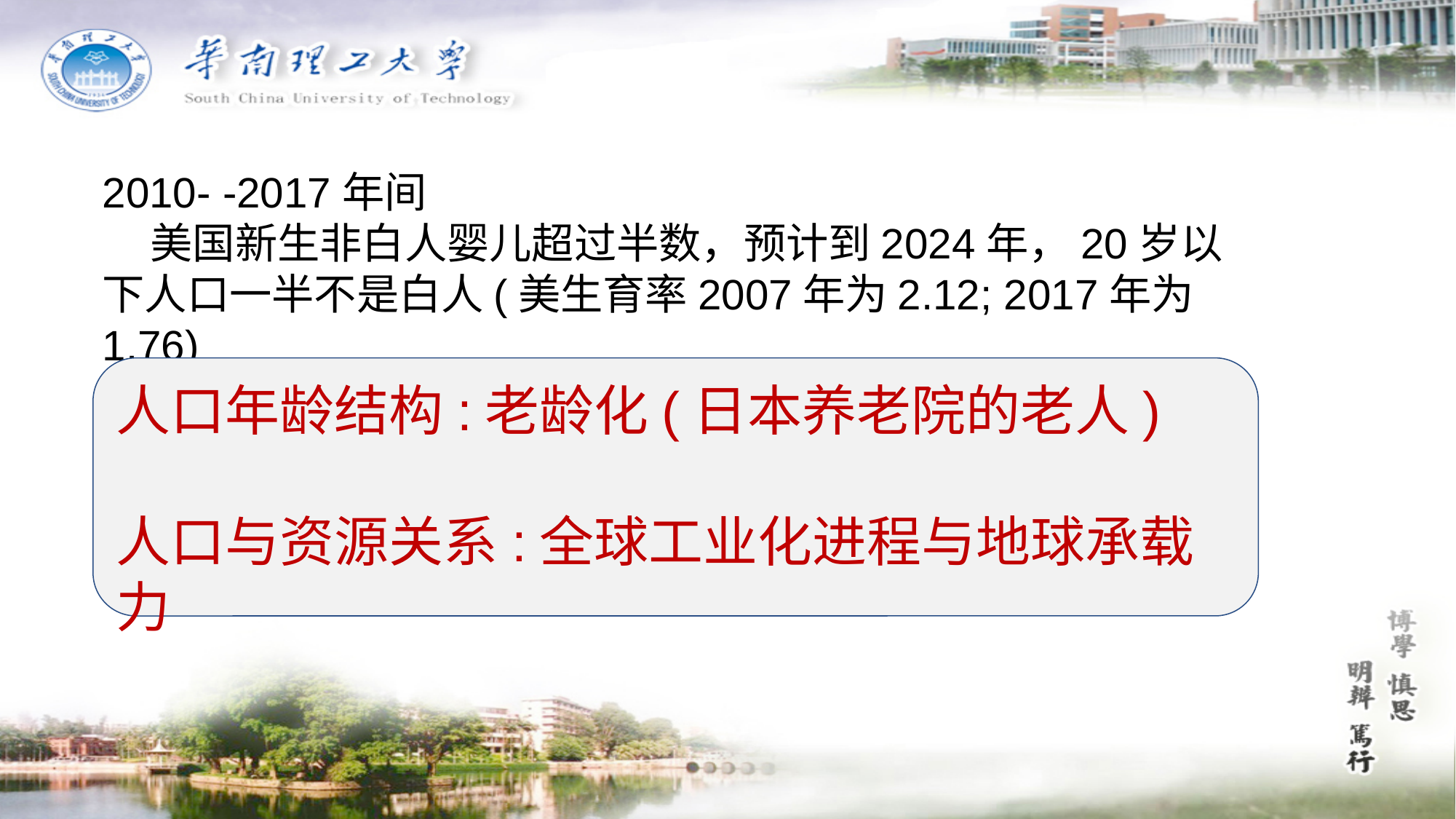

2010- -2017年间
    美国新生非白人婴儿超过半数，预计到2024年，20岁以下人口一半不是白人(美生育率2007年为2.12; 2017年为1.76)
人口年龄结构:老龄化(日本养老院的老人)

人口与资源关系:全球工业化进程与地球承载力